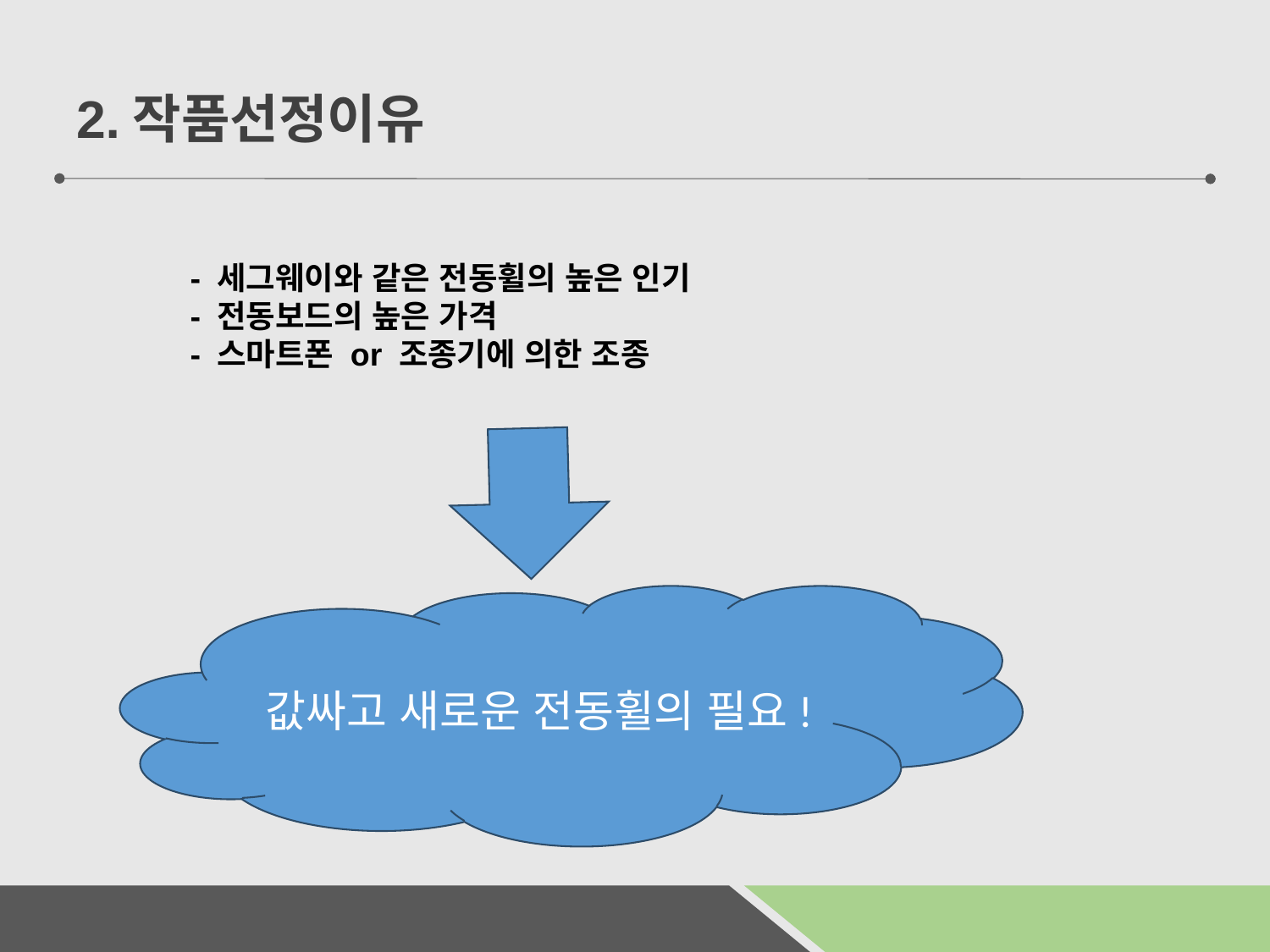

2.작품선정이유
- 세그웨이와 같은 전동휠의 높은 인기
- 전동보드의 높은 가격
- 스마트폰 or 조종기에 의한 조종

값싸고 새로운 전동휠의 필요!